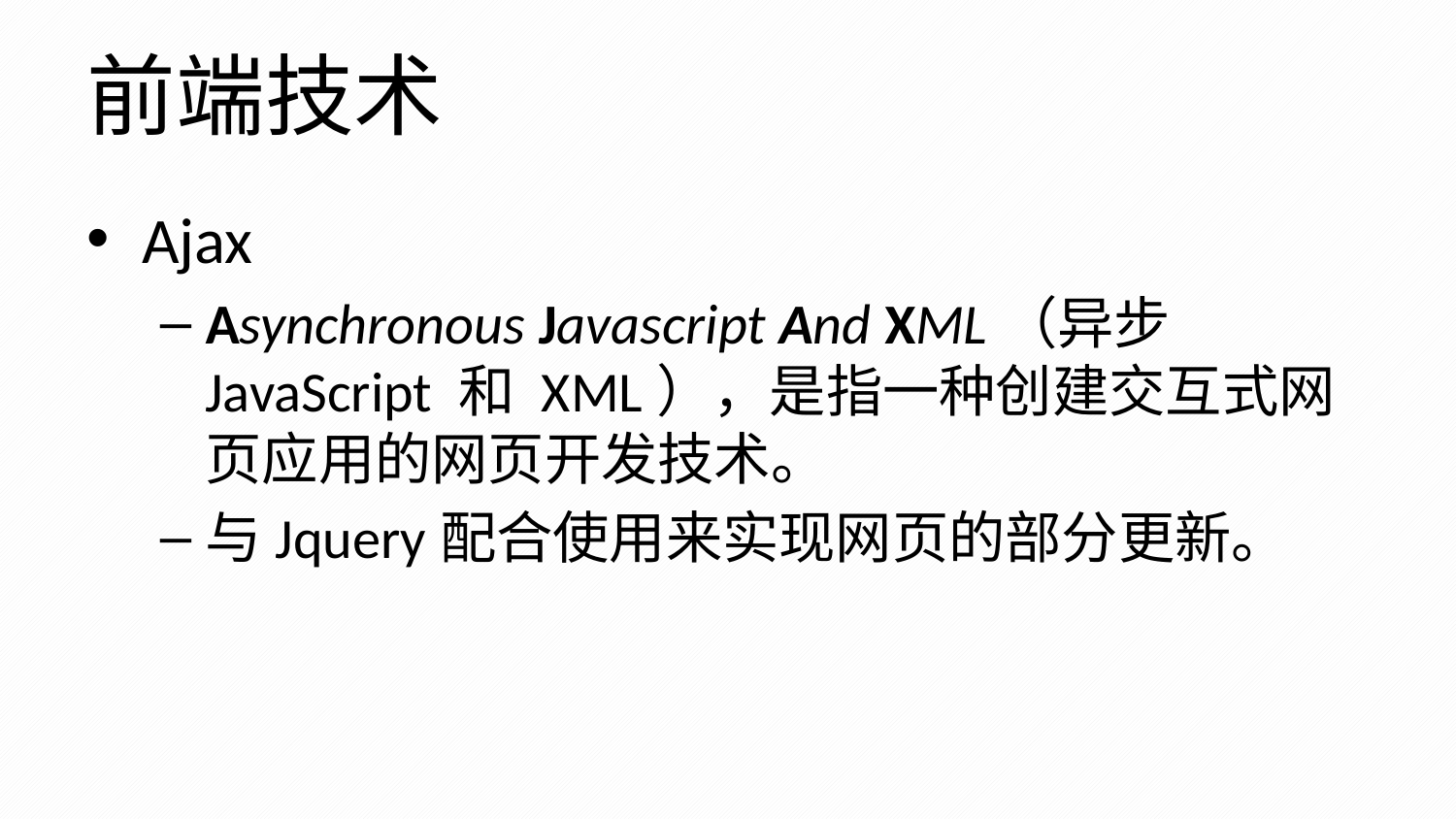

# 前端技术
Ajax
Asynchronous Javascript And XML（异步 JavaScript 和 XML），是指一种创建交互式网页应用的网页开发技术。
与Jquery配合使用来实现网页的部分更新。